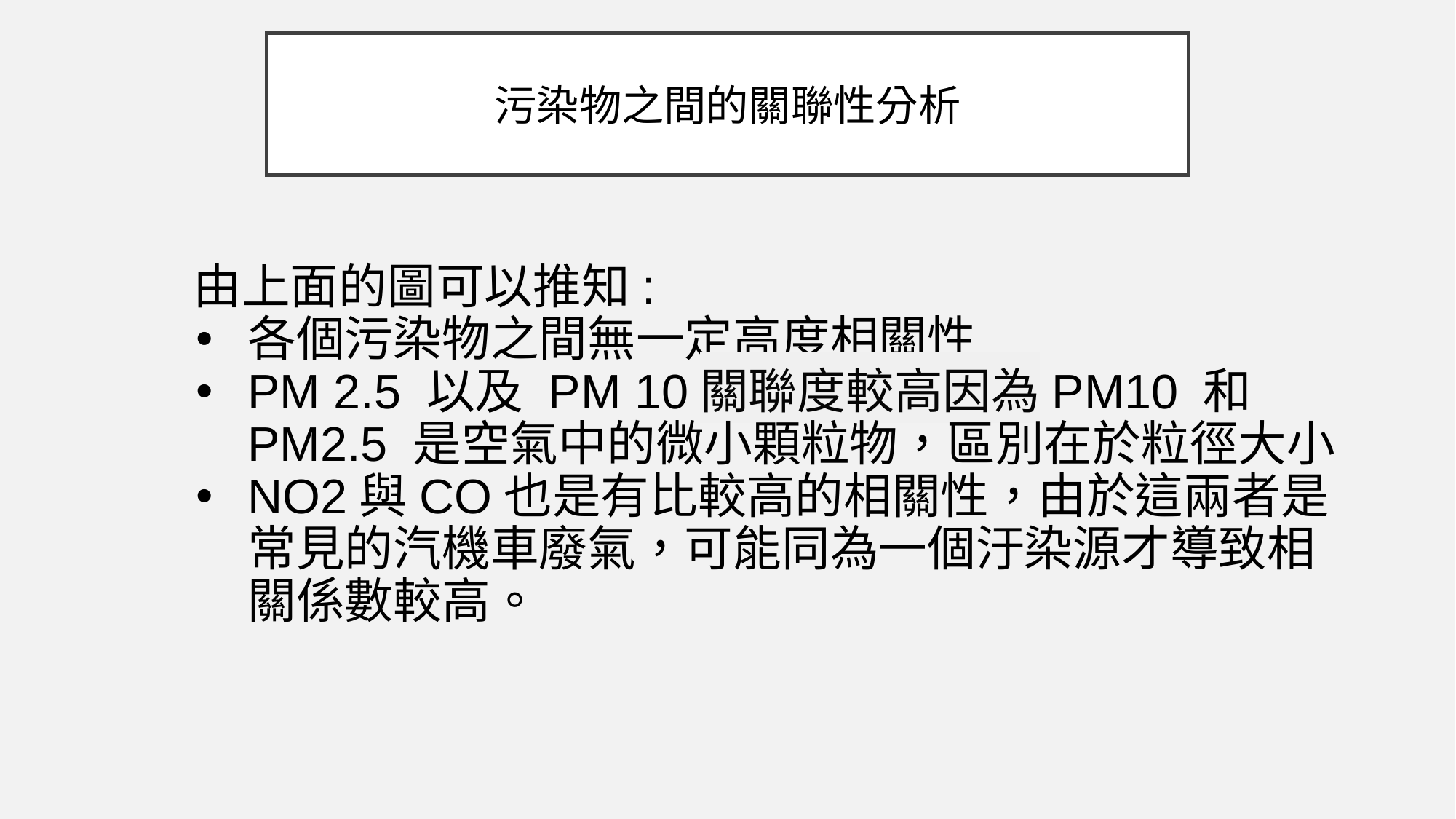

# 污染物之間的關聯性分析
由上面的圖可以推知:
各個污染物之間無一定高度相關性
PM 2.5 以及 PM 10關聯度較高因為PM10 和 PM2.5 是空氣中的微小顆粒物，區別在於粒徑大小
NO2與CO也是有比較高的相關性，由於這兩者是常見的汽機車廢氣，可能同為一個汙染源才導致相關係數較高。